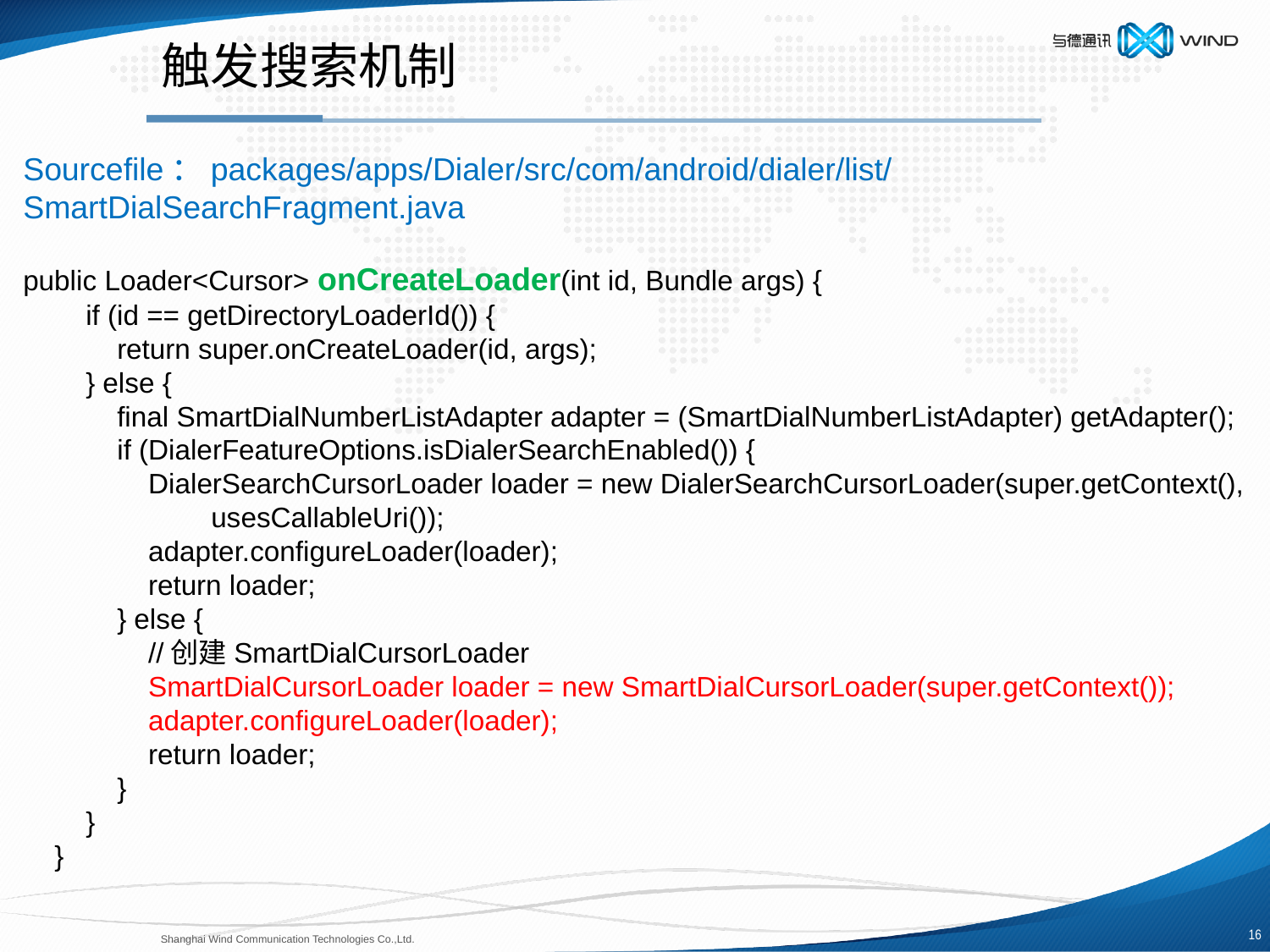

触发搜索机制

Sourcefile：packages/apps/Dialer/src/com/android/dialer/list/SmartDialSearchFragment.java

public Loader<Cursor> onCreateLoader(int id, Bundle args) {
        if (id == getDirectoryLoaderId()) {
            return super.onCreateLoader(id, args);
        } else {
            final SmartDialNumberListAdapter adapter = (SmartDialNumberListAdapter) getAdapter();
            if (DialerFeatureOptions.isDialerSearchEnabled()) {
                DialerSearchCursorLoader loader = new DialerSearchCursorLoader(super.getContext(),
                        usesCallableUri());
                adapter.configureLoader(loader);
                return loader;
            } else {
                //创建SmartDialCursorLoader
                SmartDialCursorLoader loader = new SmartDialCursorLoader(super.getContext());
                adapter.configureLoader(loader);
                return loader;
            }
        }
    }
16